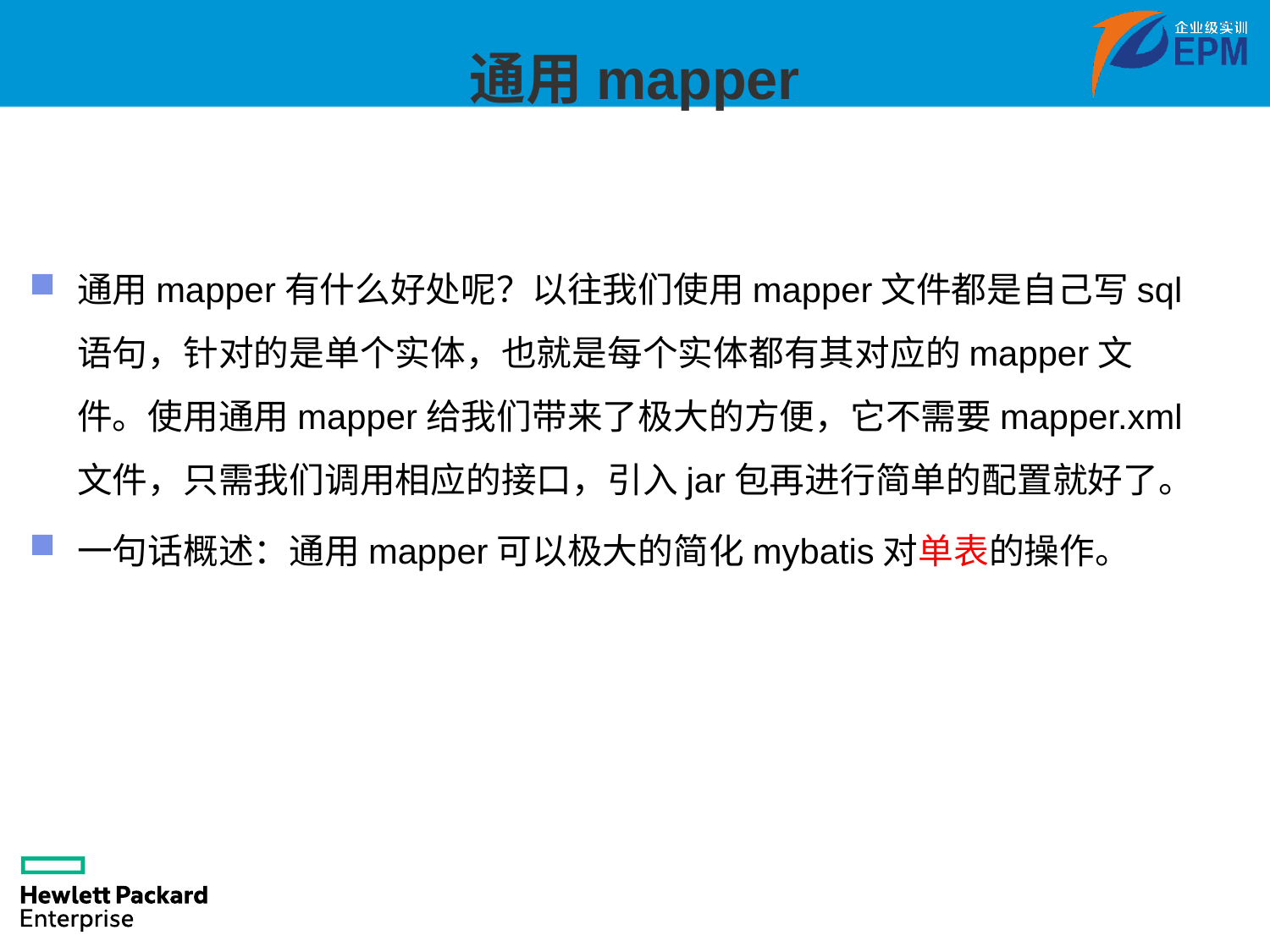

# 通用mapper

通用mapper有什么好处呢？以往我们使用mapper文件都是自己写sql语句，针对的是单个实体，也就是每个实体都有其对应的mapper文件。使用通用mapper给我们带来了极大的方便，它不需要mapper.xml文件，只需我们调用相应的接口，引入jar包再进行简单的配置就好了。
一句话概述：通用mapper可以极大的简化mybatis对单表的操作。